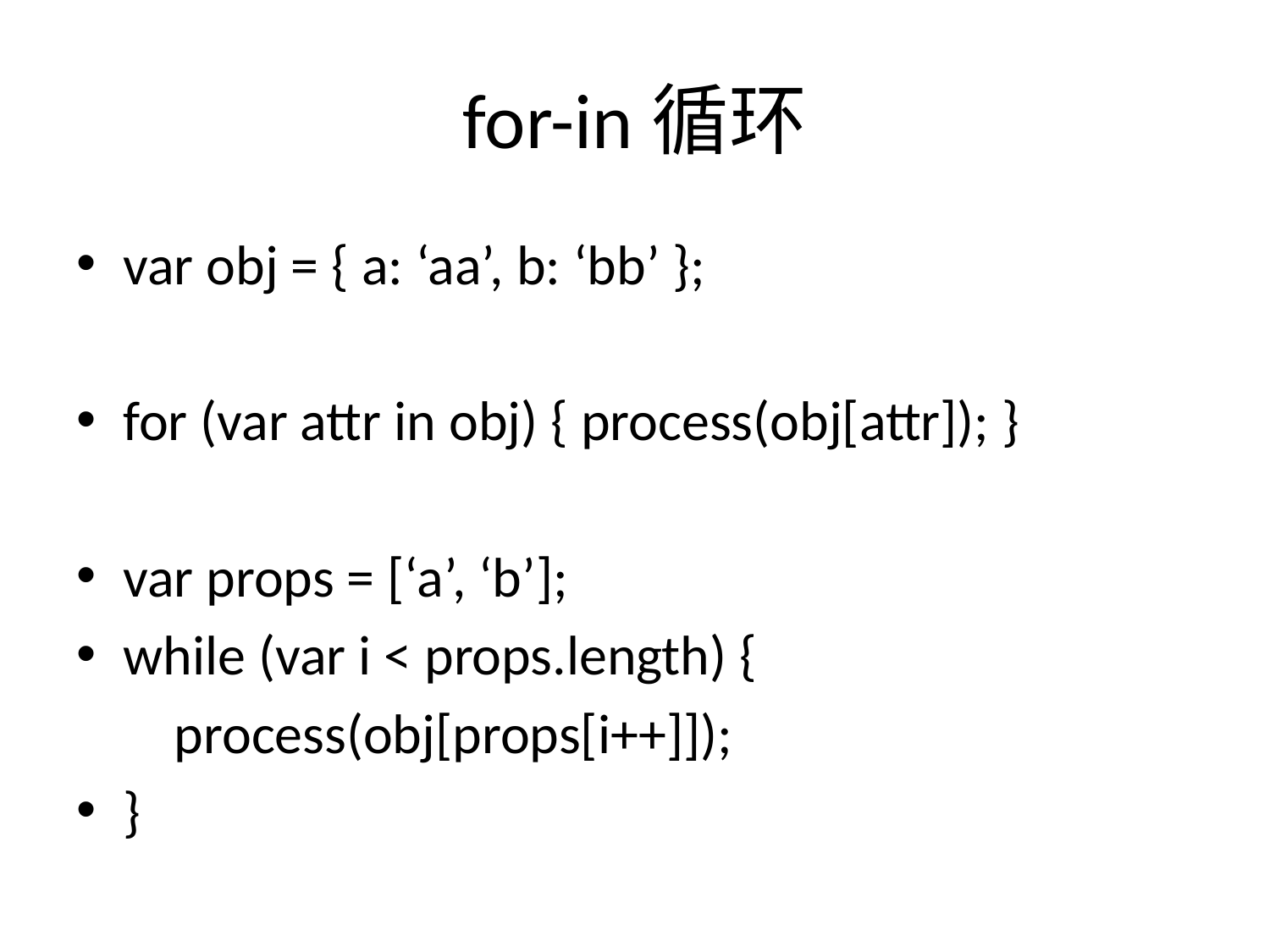

# for-in循环
var obj = { a: ‘aa’, b: ‘bb’ };

for (var attr in obj) { process(obj[attr]); }

var props = [‘a’, ‘b’];
while (var i < props.length) {
	    process(obj[props[i++]]);
}